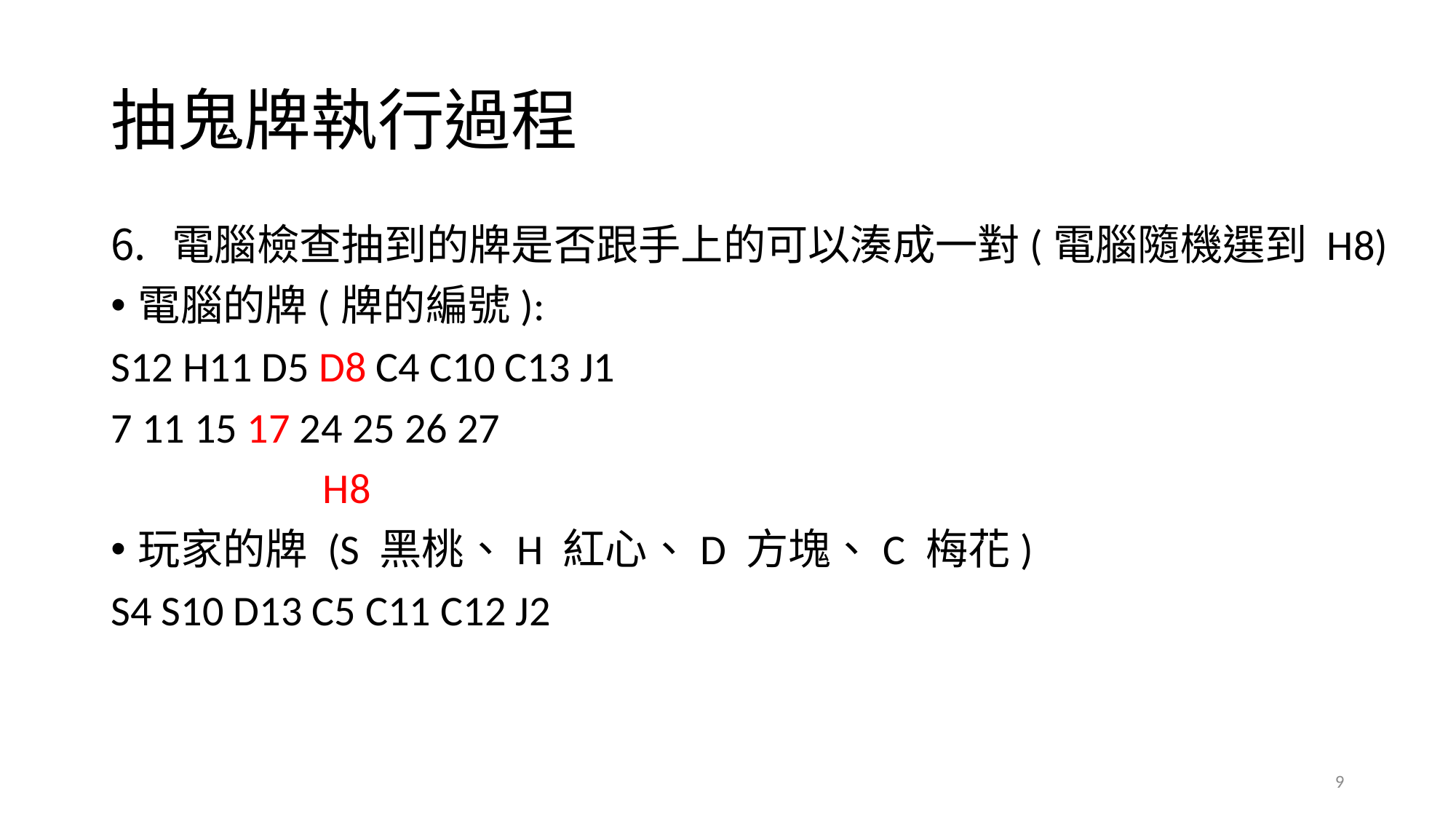

# 抽鬼牌執行過程
電腦檢查抽到的牌是否跟手上的可以湊成一對(電腦隨機選到 H8)
電腦的牌(牌的編號):
S12 H11 D5 D8 C4 C10 C13 J1
7 11 15 17 24 25 26 27
                      H8
玩家的牌 (S 黑桃、H 紅心、D 方塊、C 梅花)
S4 S10 D13 C5 C11 C12 J2

9